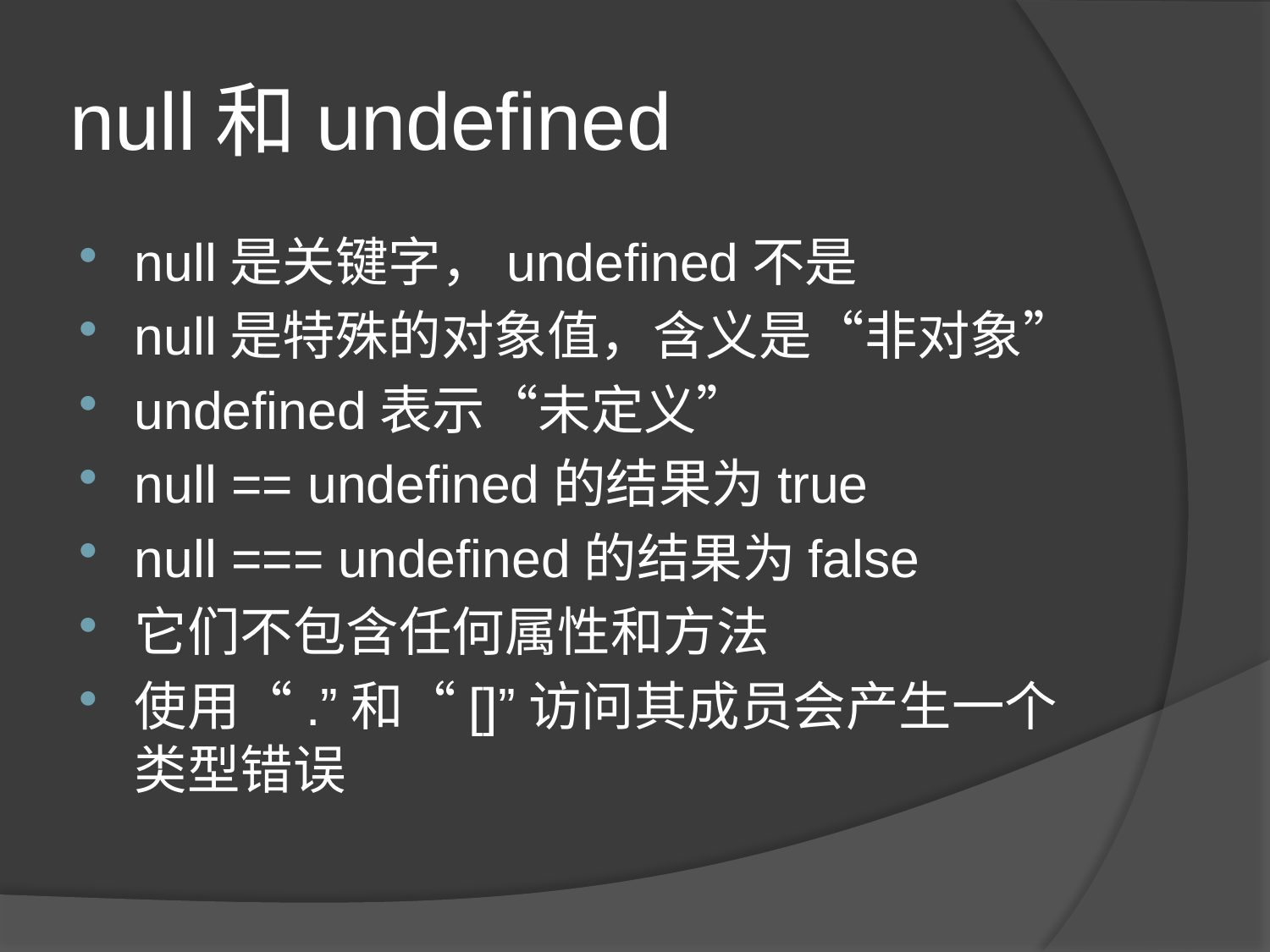

# null和undefined
null是关键字，undefined不是
null是特殊的对象值，含义是“非对象”
undefined表示“未定义”
null == undefined的结果为true
null === undefined的结果为false
它们不包含任何属性和方法
使用“.”和“[]”访问其成员会产生一个类型错误